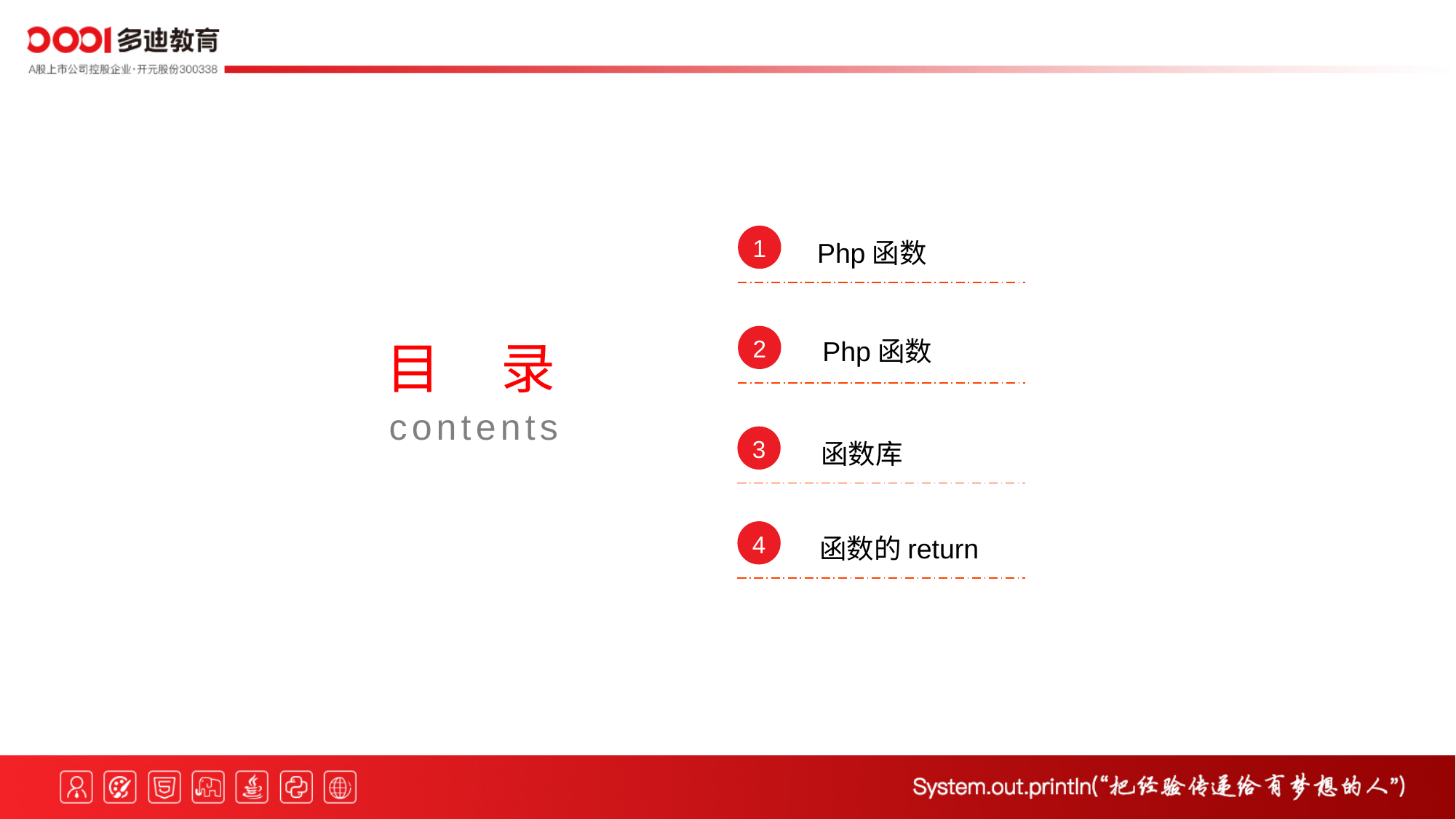

1
Php函数

2
目     录
Php函数
contents

3
函数库

4
函数的return